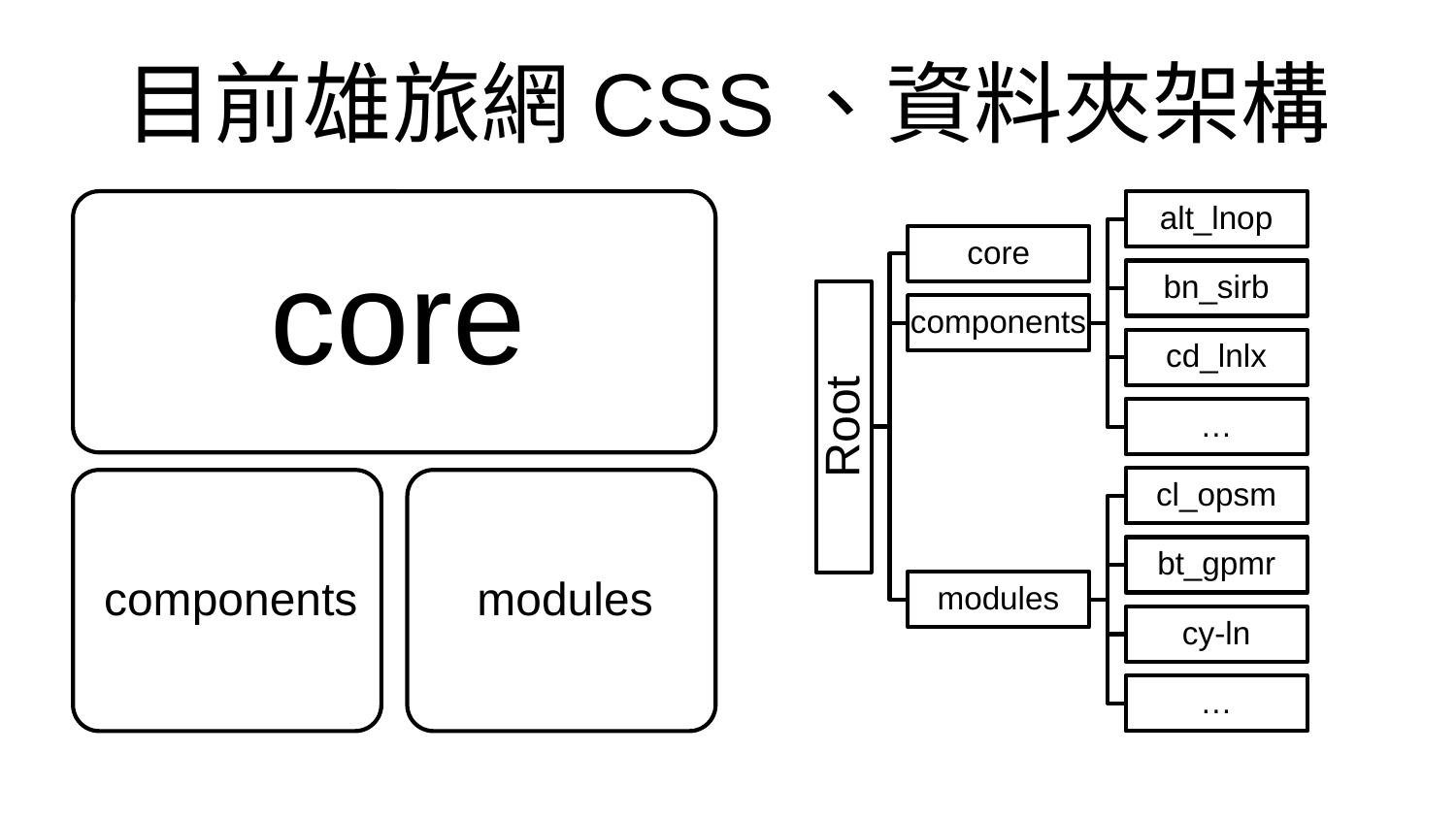

# 目前雄旅網CSS、資料夾架構
core
components
modules

Root
core
components
alt_lnop
bn_sirb
cd_lnlx
…
modules
cl_opsm
bt_gpmr
cy-ln
…